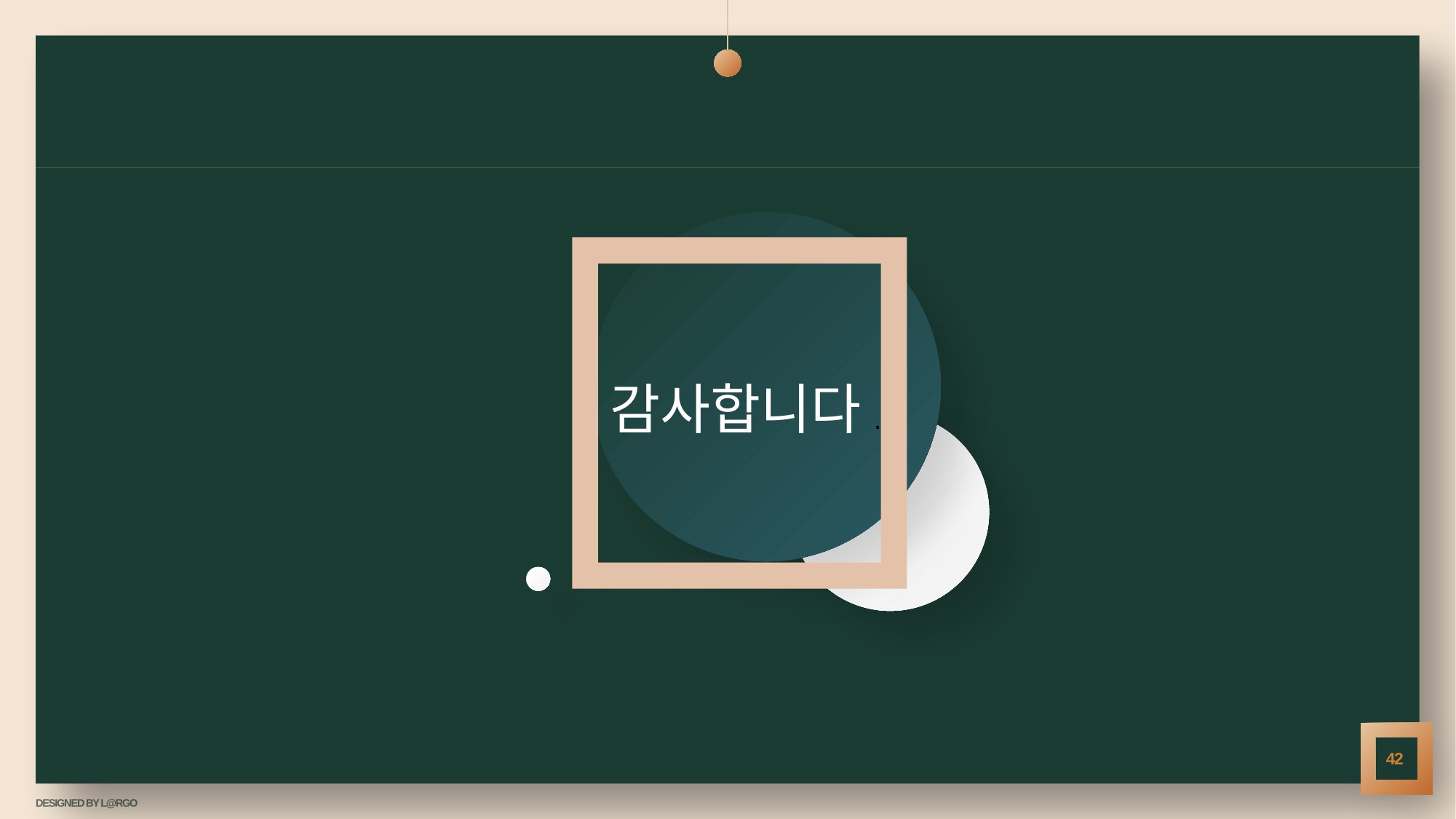

감사합니다.

I love you the more in that I believe you had liked me
for my own sake and for nothing else.

John Keats
42
DESIGNED BY L@RGO